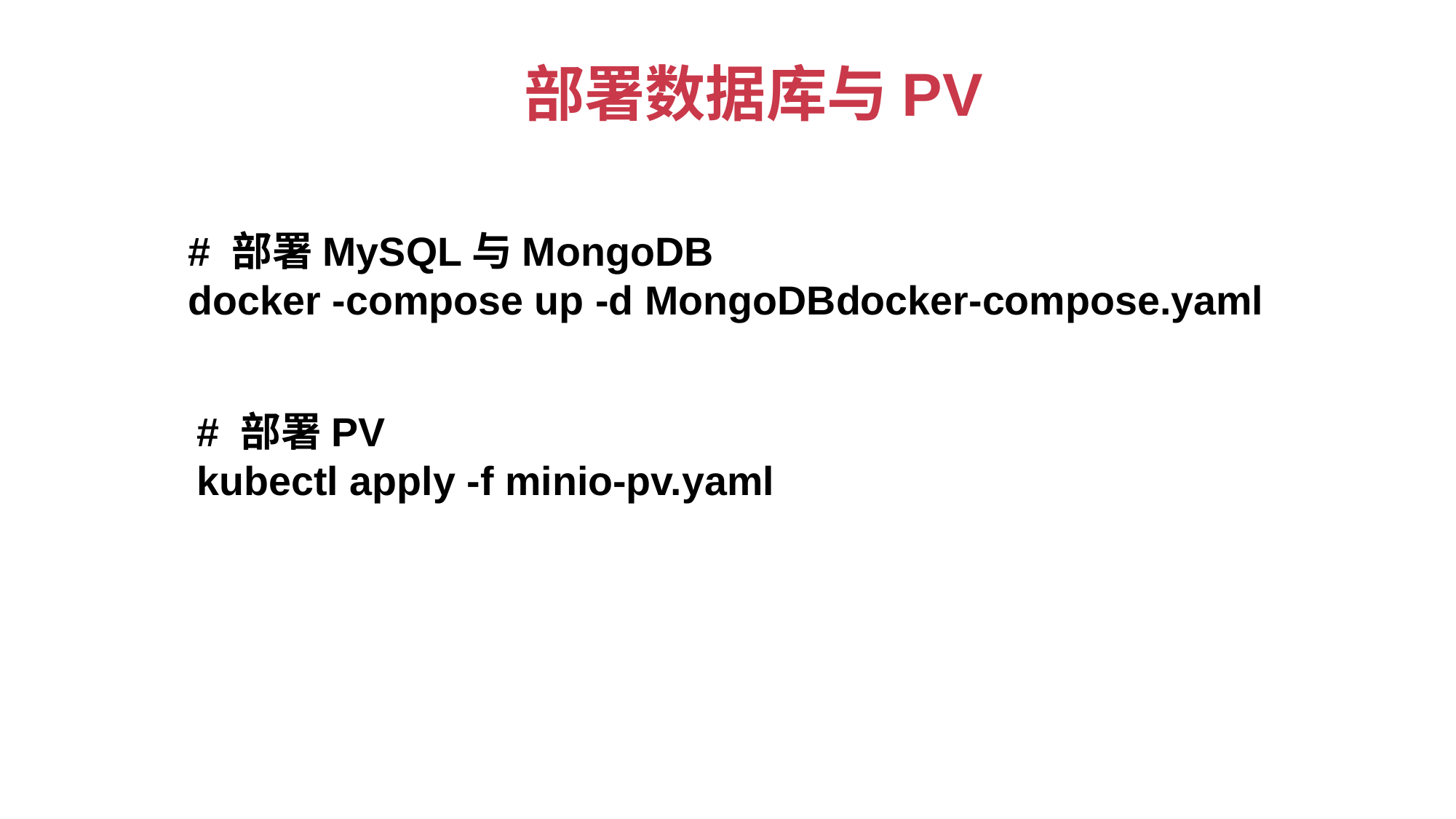

部署数据库与PV
# 部署MySQL与MongoDB
docker -compose up -d MongoDBdocker-compose.yaml
# 部署PV
kubectl apply -f minio-pv.yaml